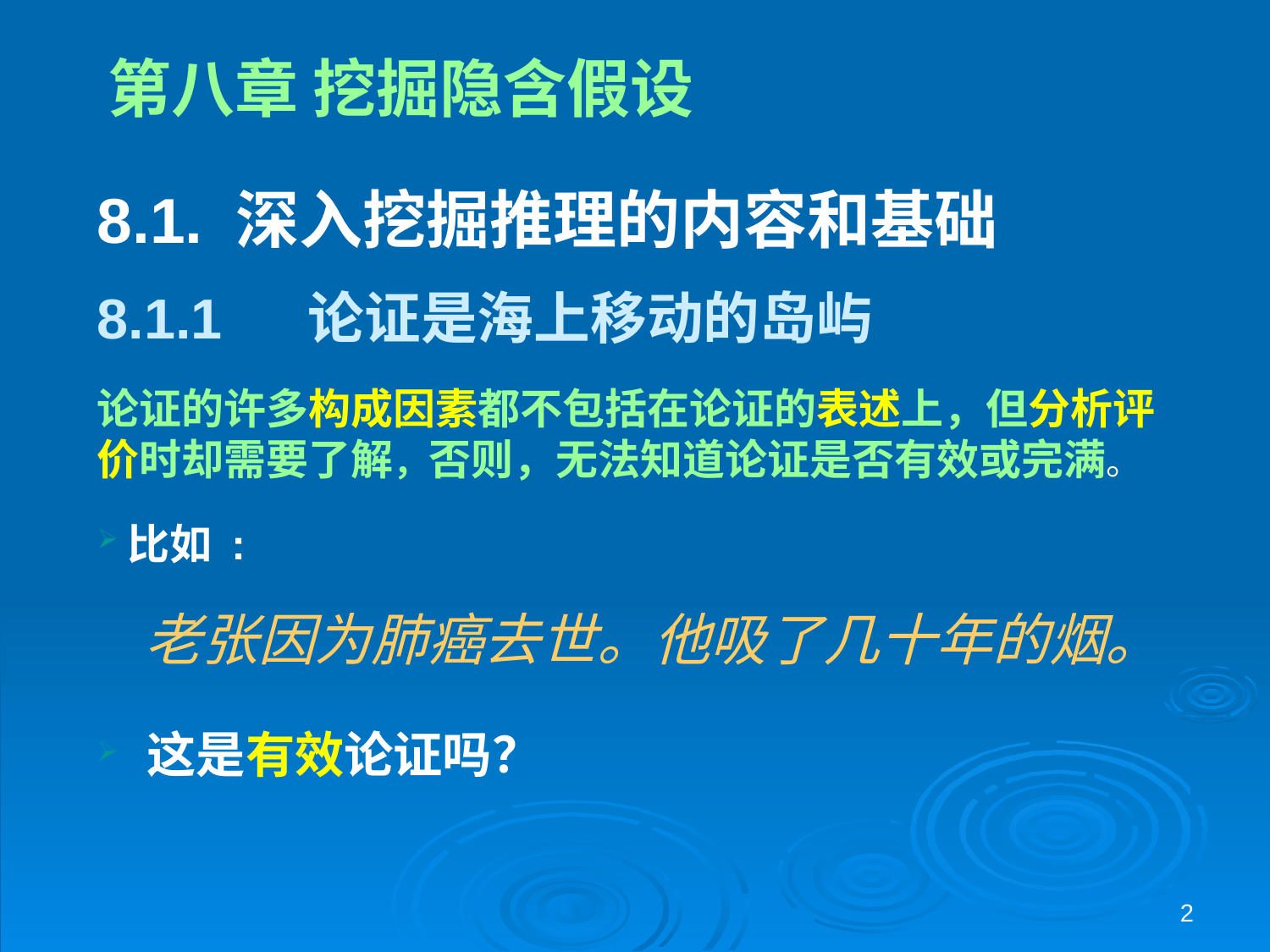

第八章 挖掘隐含假设

8.1. 深入挖掘推理的内容和基础

8.1.1 　论证是海上移动的岛屿

论证的许多构成因素都不包括在论证的表述上，但分析评价时却需要了解，否则，无法知道论证是否有效或完满。

比如 :

    老张因为肺癌去世。他吸了几十年的烟。

 这是有效论证吗？
2